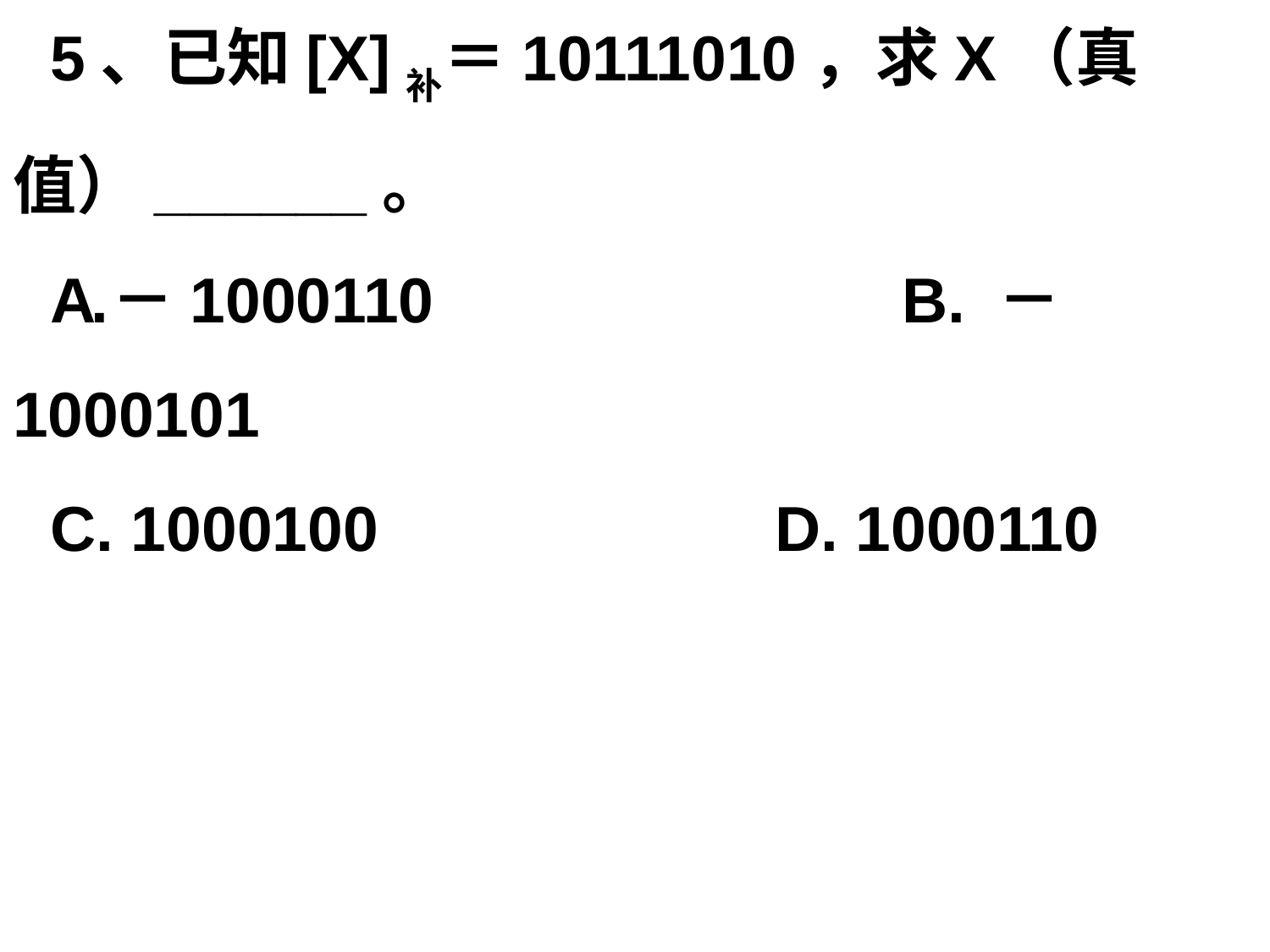

5、已知[X]补＝10111010，求X（真值）______。
－1000110				B. －1000101
C. 1000100				D. 1000110